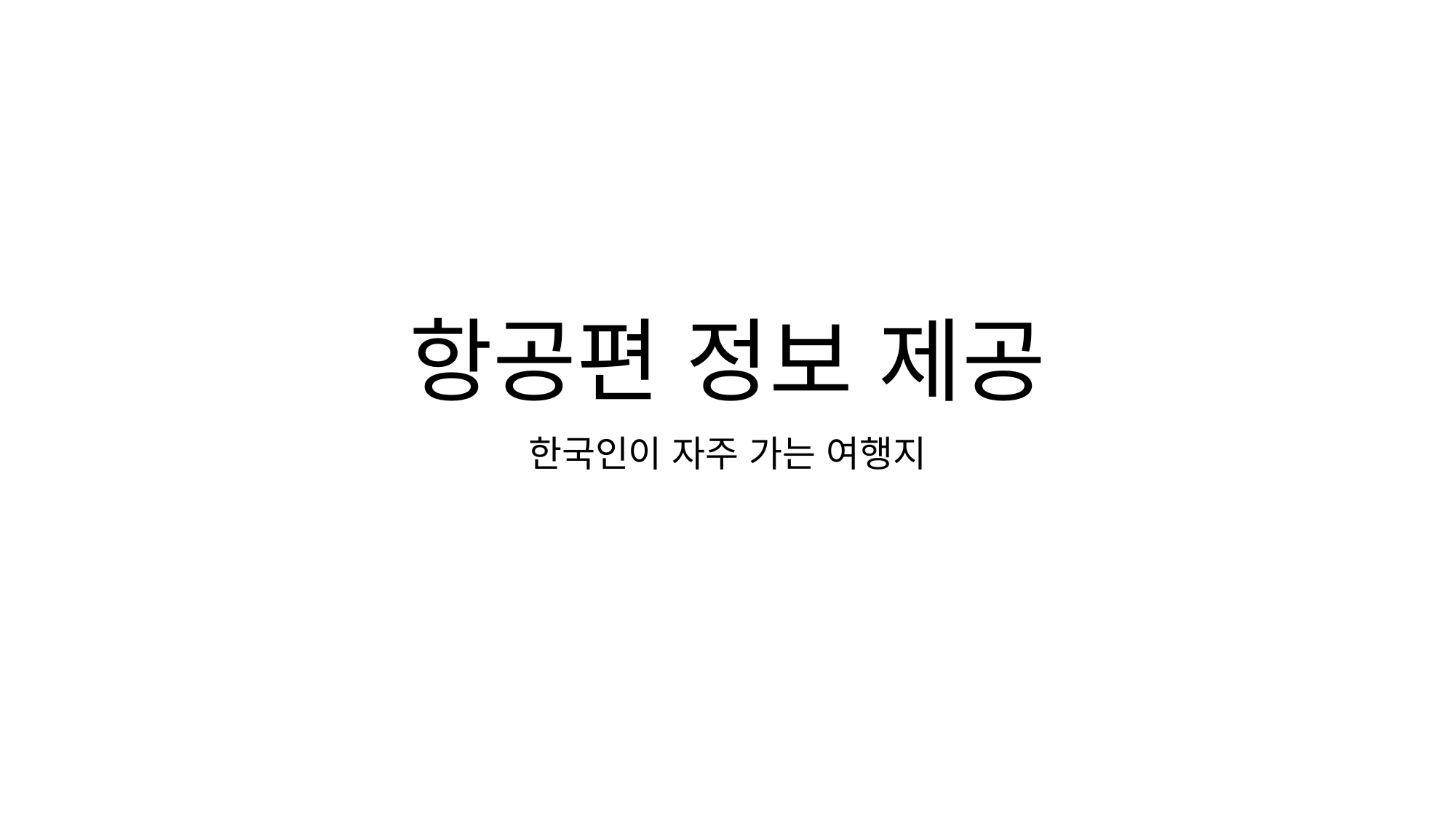

# 항공편 정보 제공
한국인이 자주 가는 여행지